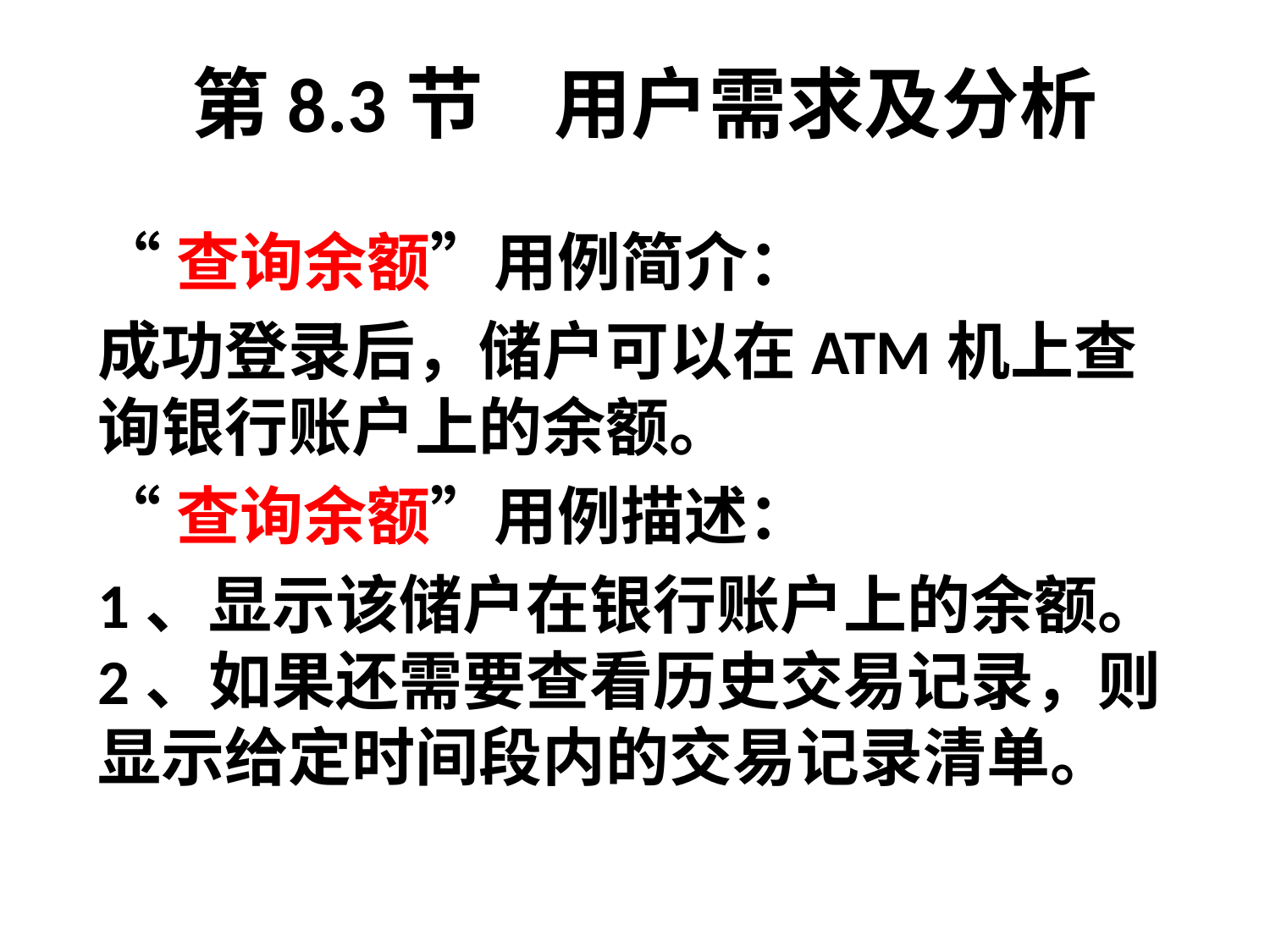

# 第8.3节    用户需求及分析
“查询余额”用例简介：
成功登录后，储户可以在ATM机上查询银行账户上的余额。
“查询余额”用例描述：
1、显示该储户在银行账户上的余额。2、如果还需要查看历史交易记录，则显示给定时间段内的交易记录清单。